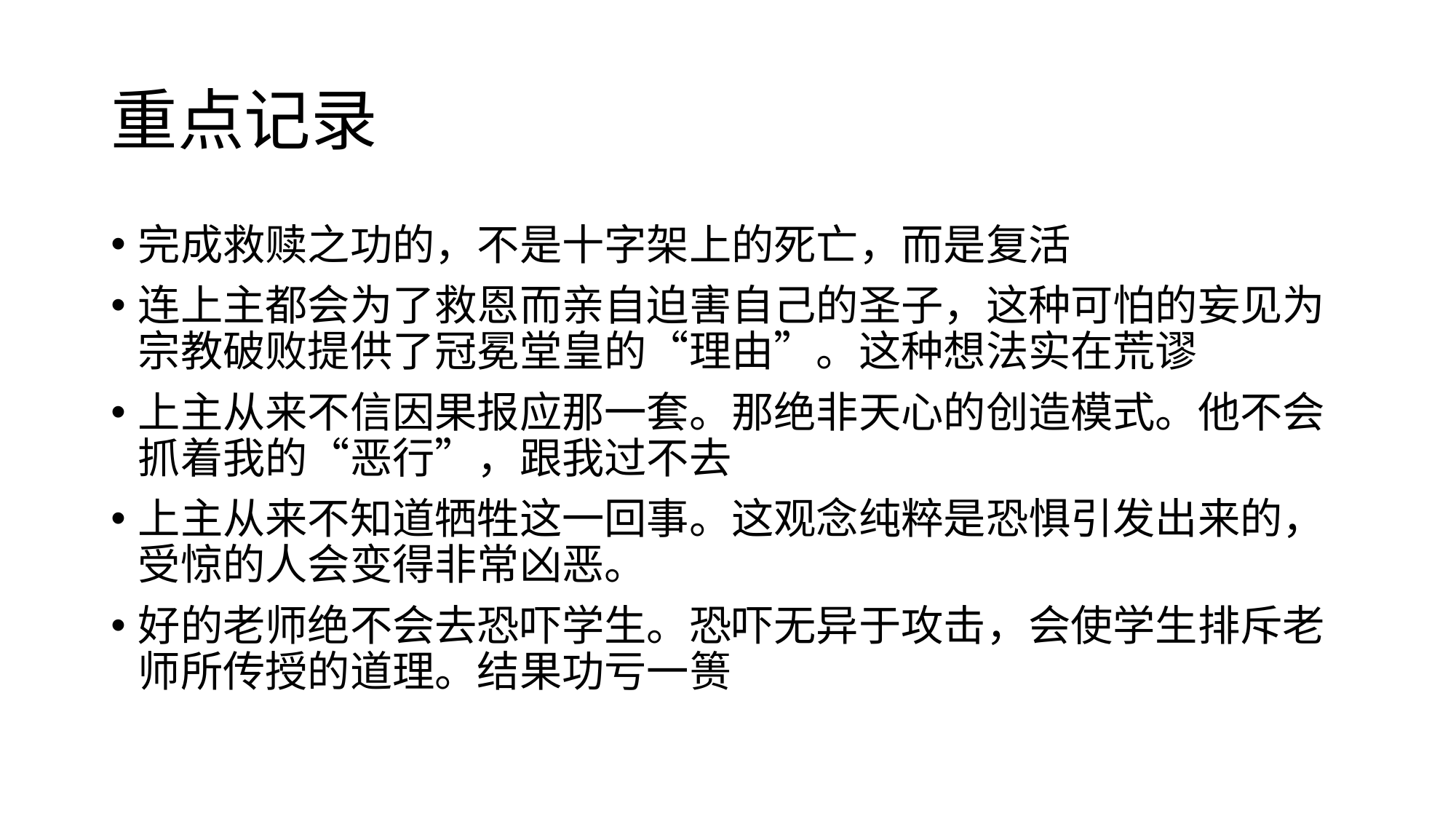

# 重点记录
完成救赎之功的，不是十字架上的死亡，而是复活
连上主都会为了救恩而亲自迫害自己的圣子，这种可怕的妄见为宗教破败提供了冠冕堂皇的“理由”。这种想法实在荒谬
上主从来不信因果报应那一套。那绝非天心的创造模式。他不会抓着我的“恶行”，跟我过不去
上主从来不知道牺牲这一回事。这观念纯粹是恐惧引发出来的，受惊的人会变得非常凶恶。
好的老师绝不会去恐吓学生。恐吓无异于攻击，会使学生排斥老师所传授的道理。结果功亏一篑